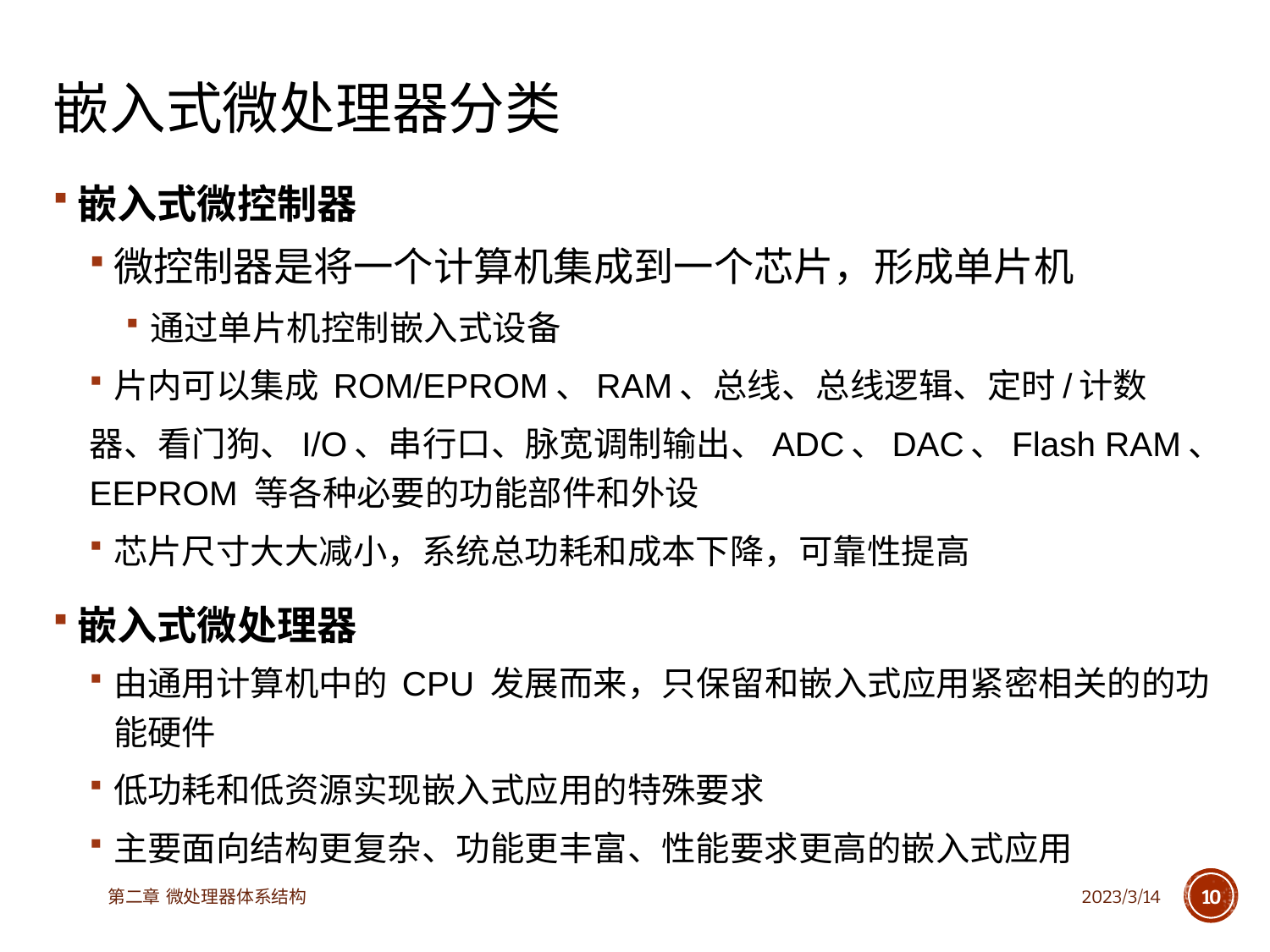

# 嵌入式微处理器分类
嵌入式微控制器
微控制器是将一个计算机集成到一个芯片，形成单片机
通过单片机控制嵌入式设备
片内可以集成 ROM/EPROM、RAM、总线、总线逻辑、定时/计数
器、看门狗、I/O、串行口、脉宽调制输出、ADC、DAC、Flash RAM、EEPROM 等各种必要的功能部件和外设
芯片尺寸大大减小，系统总功耗和成本下降，可靠性提高
嵌入式微处理器
由通用计算机中的 CPU 发展而来，只保留和嵌入式应用紧密相关的的功能硬件
低功耗和低资源实现嵌入式应用的特殊要求
主要面向结构更复杂、功能更丰富、性能要求更高的嵌入式应用

第二章 微处理器体系结构
2023/3/14
10